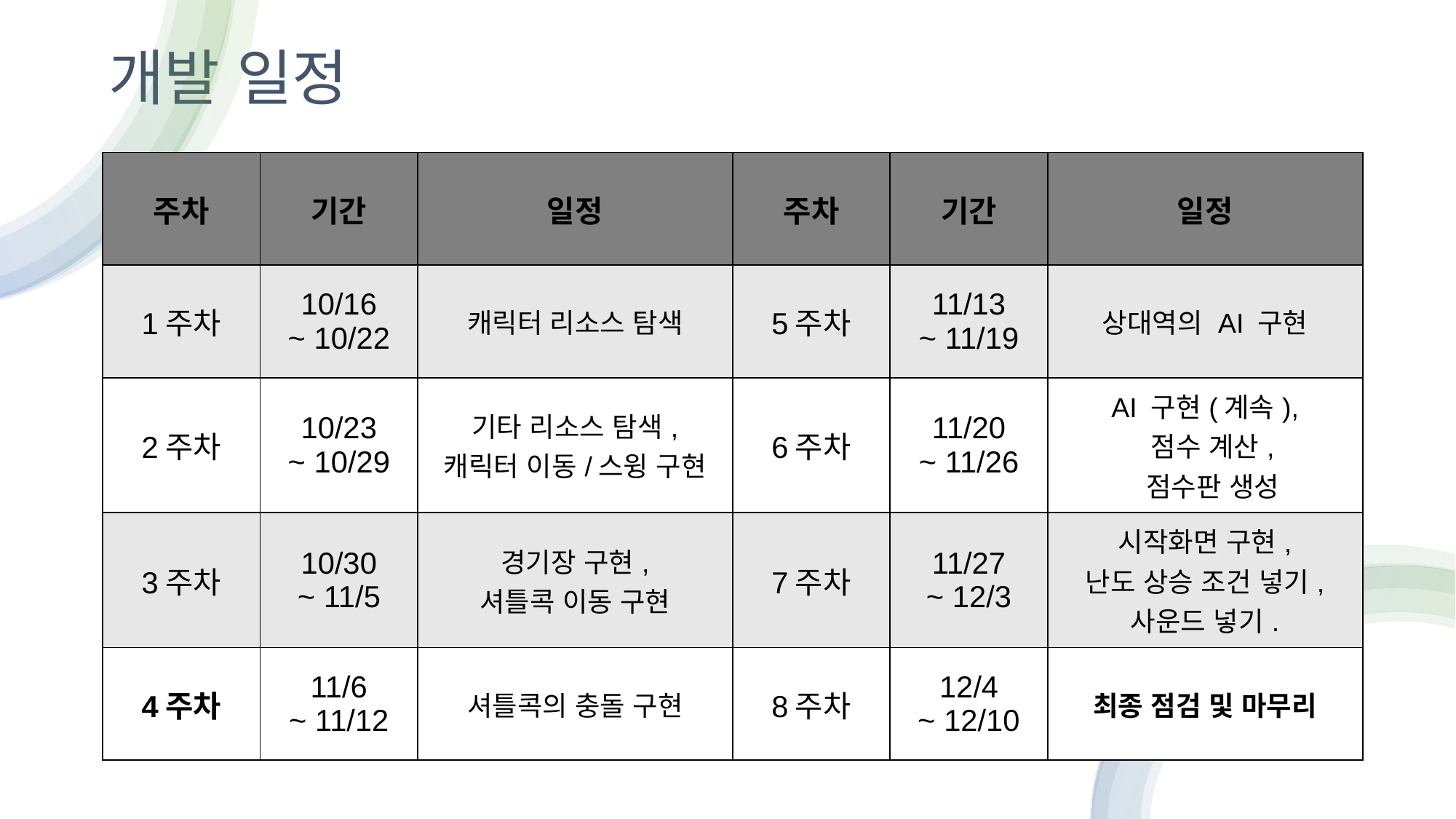

# 개발 일정
| 주차 | 기간 | 일정 | 주차 | 기간 | 일정 |
| --- | --- | --- | --- | --- | --- |
| 1주차 | 10/16 ~ 10/22 | 캐릭터 리소스 탐색 | 5주차 | 11/13 ~ 11/19 | 상대역의 AI 구현 |
| 2주차 | 10/23 ~ 10/29 | 기타 리소스 탐색, 캐릭터 이동/스윙 구현 | 6주차 | 11/20 ~ 11/26 | AI 구현(계속), 점수 계산, 점수판 생성 |
| 3주차 | 10/30 ~ 11/5 | 경기장 구현, 셔틀콕 이동 구현 | 7주차 | 11/27 ~ 12/3 | 시작화면 구현, 난도 상승 조건 넣기, 사운드 넣기. |
| 4주차 | 11/6 ~ 11/12 | 셔틀콕의 충돌 구현 | 8주차 | 12/4 ~ 12/10 | 최종 점검 및 마무리 |